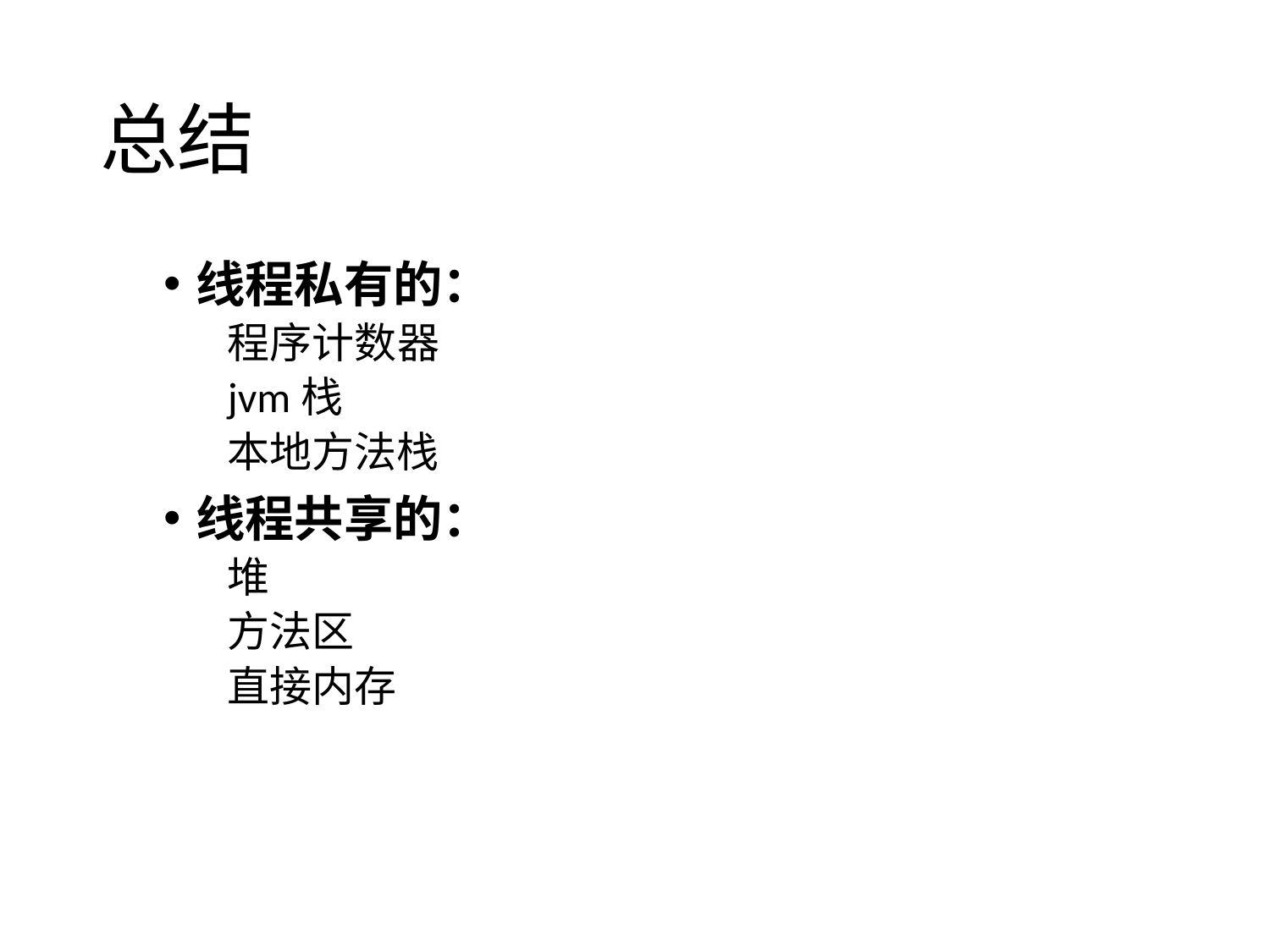

# 总结
线程私有的：
程序计数器
jvm栈
本地方法栈
线程共享的：
堆
方法区
直接内存